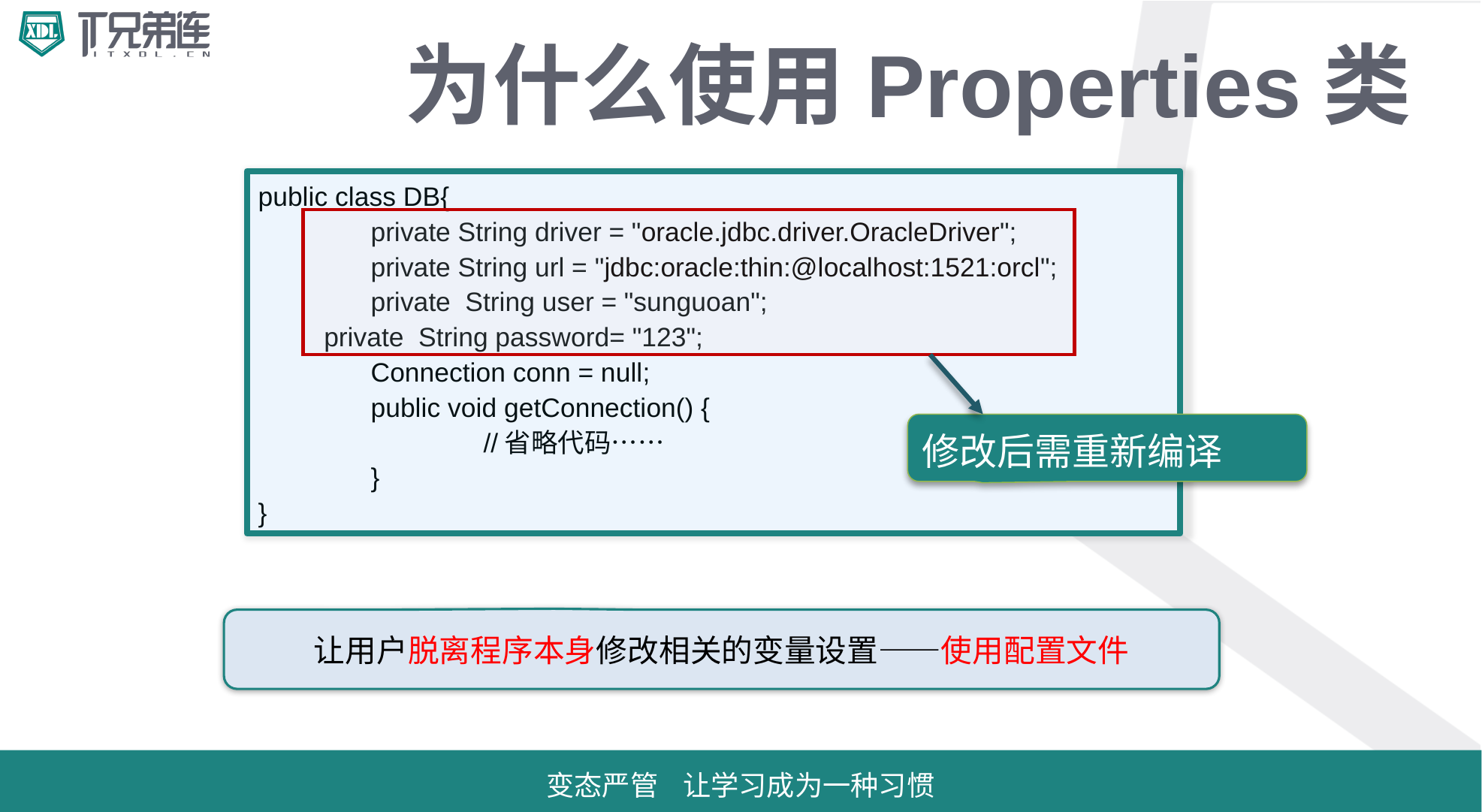

# 为什么使用Properties类
public class DB{
	private String driver = "oracle.jdbc.driver.OracleDriver";
	private String url = "jdbc:oracle:thin:@localhost:1521:orcl";
	private  String user = "sunguoan";
         private  String password= "123";
	Connection conn = null;
	public void getConnection() {
		//省略代码……
	}
}

修改后需重新编译
让用户脱离程序本身修改相关的变量设置——使用配置文件